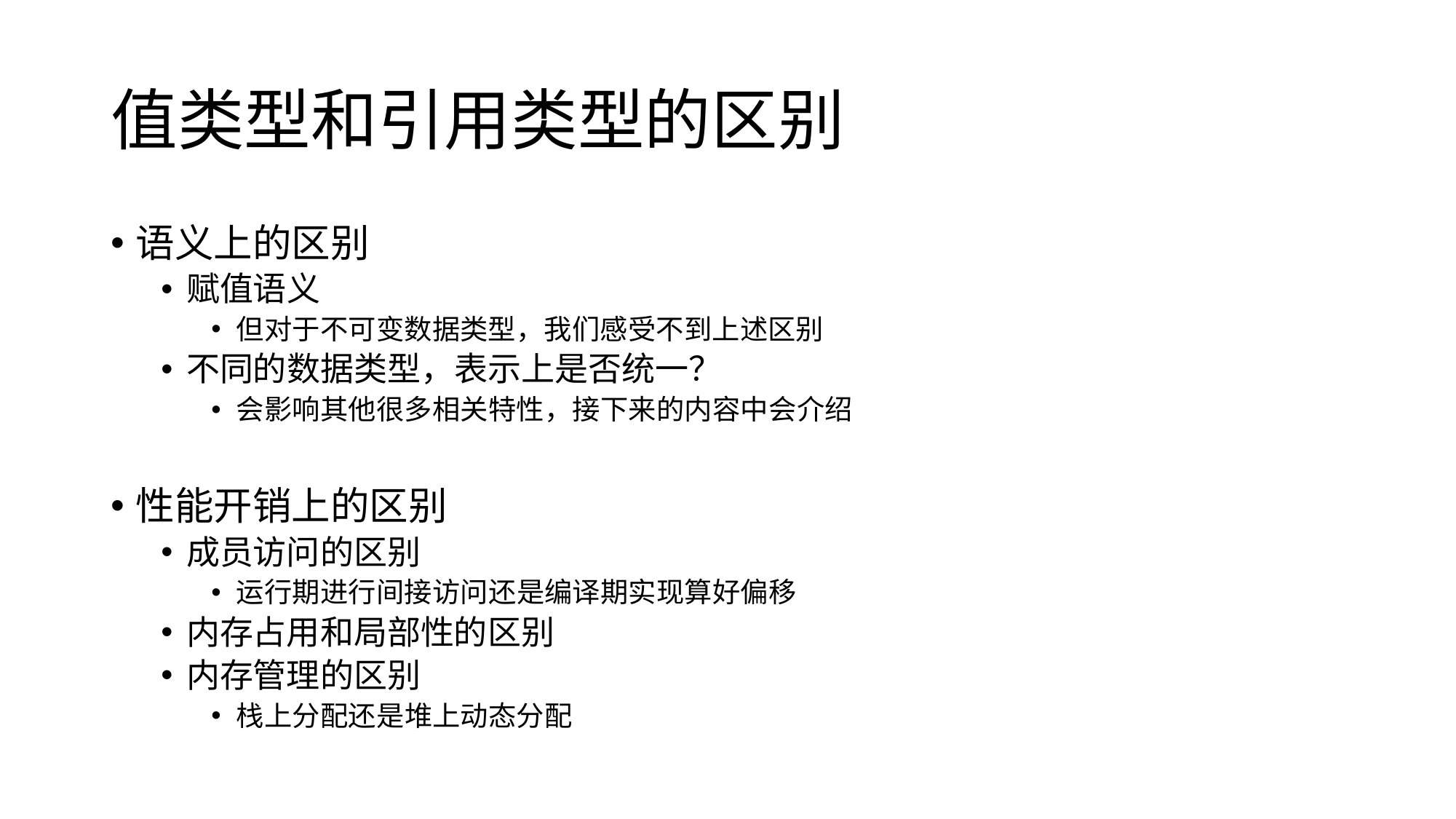

# 值类型和引用类型的区别
语义上的区别
赋值语义
但对于不可变数据类型，我们感受不到上述区别
不同的数据类型，表示上是否统一？
会影响其他很多相关特性，接下来的内容中会介绍

性能开销上的区别
成员访问的区别
运行期进行间接访问还是编译期实现算好偏移
内存占用和局部性的区别
内存管理的区别
栈上分配还是堆上动态分配